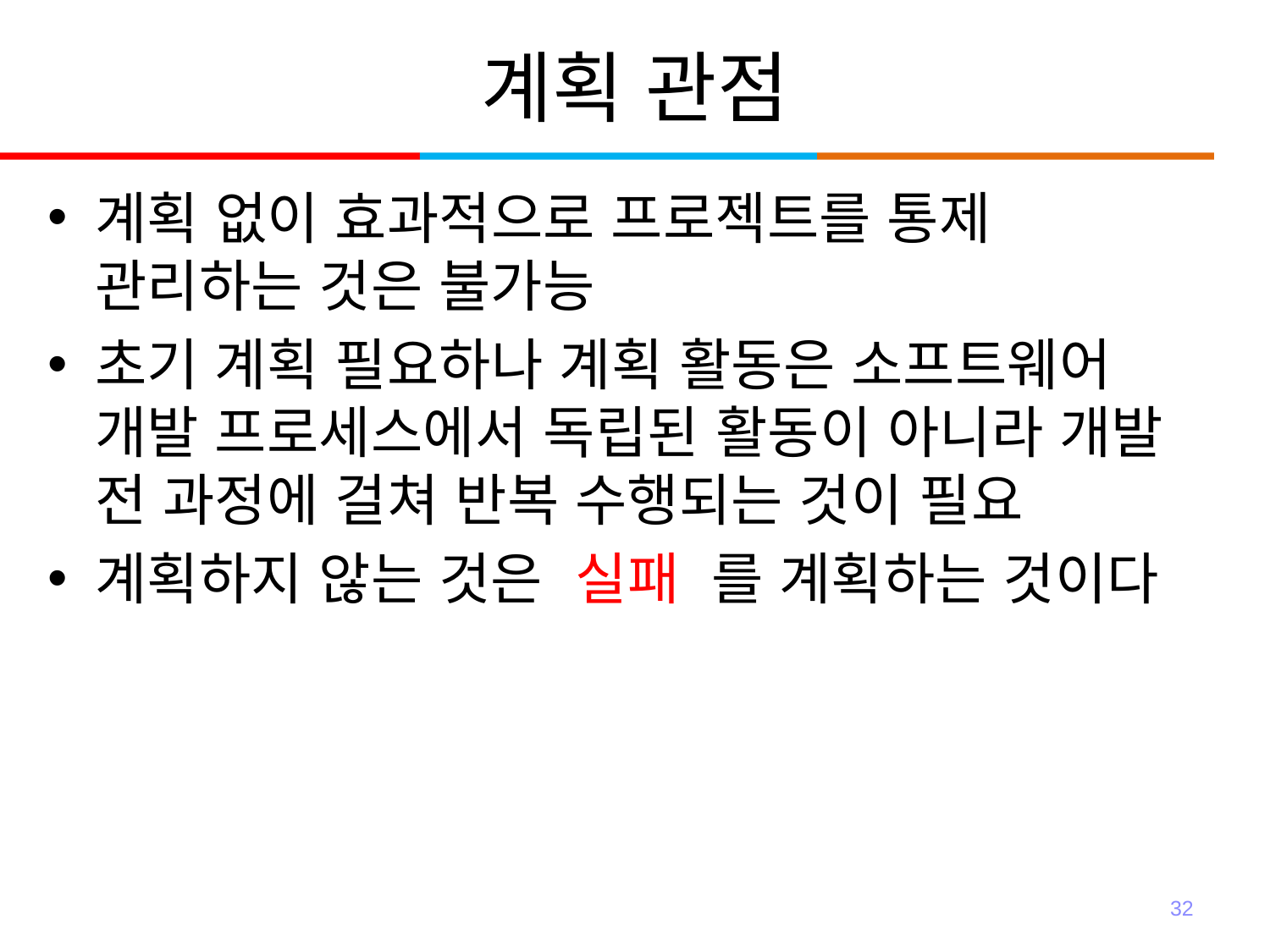

# 계획 관점
계획 없이 효과적으로 프로젝트를 통제 관리하는 것은 불가능
초기 계획 필요하나 계획 활동은 소프트웨어 개발 프로세스에서 독립된 활동이 아니라 개발 전 과정에 걸쳐 반복 수행되는 것이 필요
계획하지 않는 것은  실패  를 계획하는 것이다
32